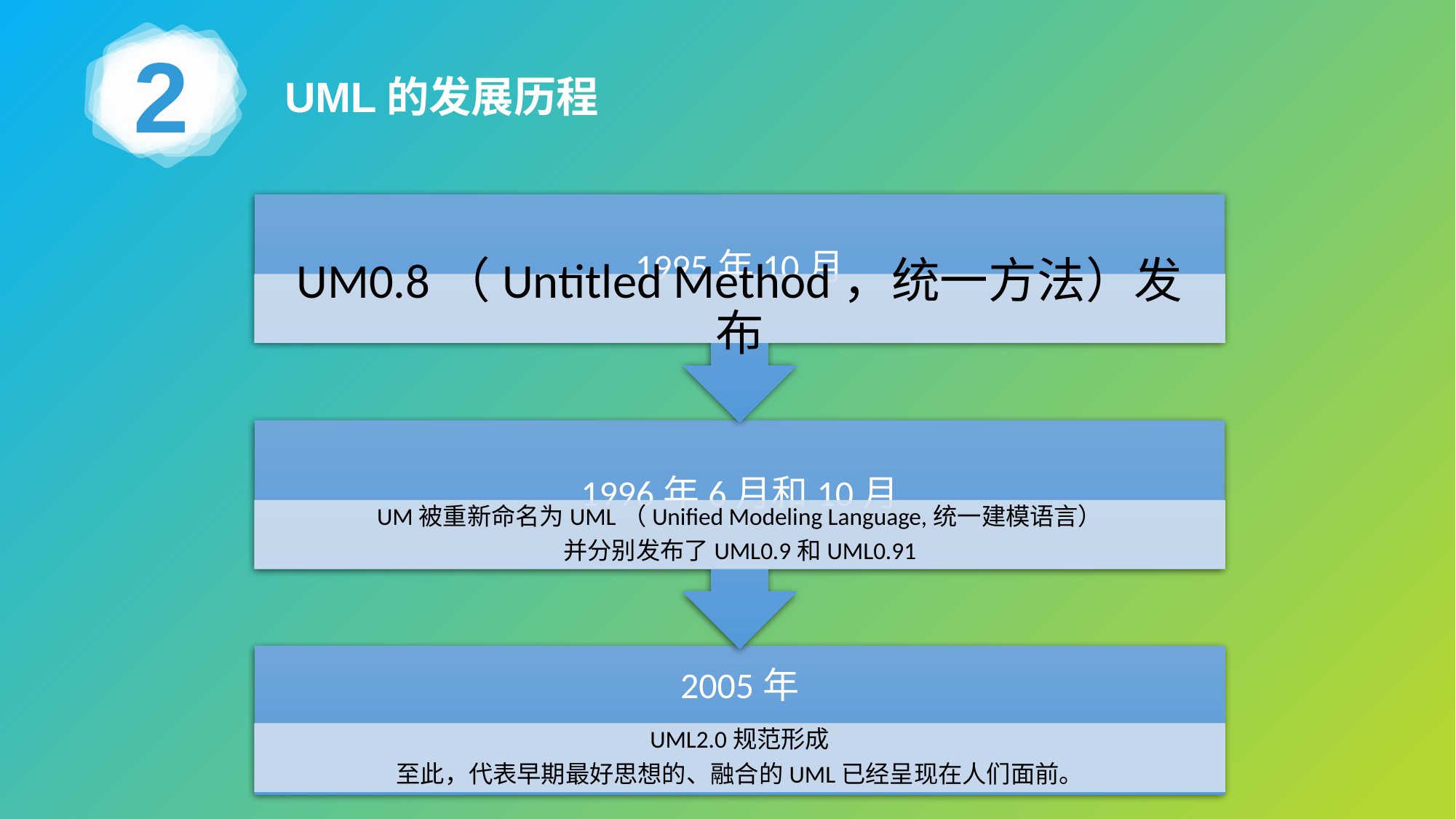

2

UML的发展历程
2005年
UML2.0规范形成
至此，代表早期最好思想的、融合的UML已经呈现在人们面前。
1996年6月和10月
UM被重新命名为UML（Unified Modeling Language,统一建模语言）
并分别发布了UML0.9和UML0.91
1995年10月
UM0.8（Untitled Method，统一方法）发布